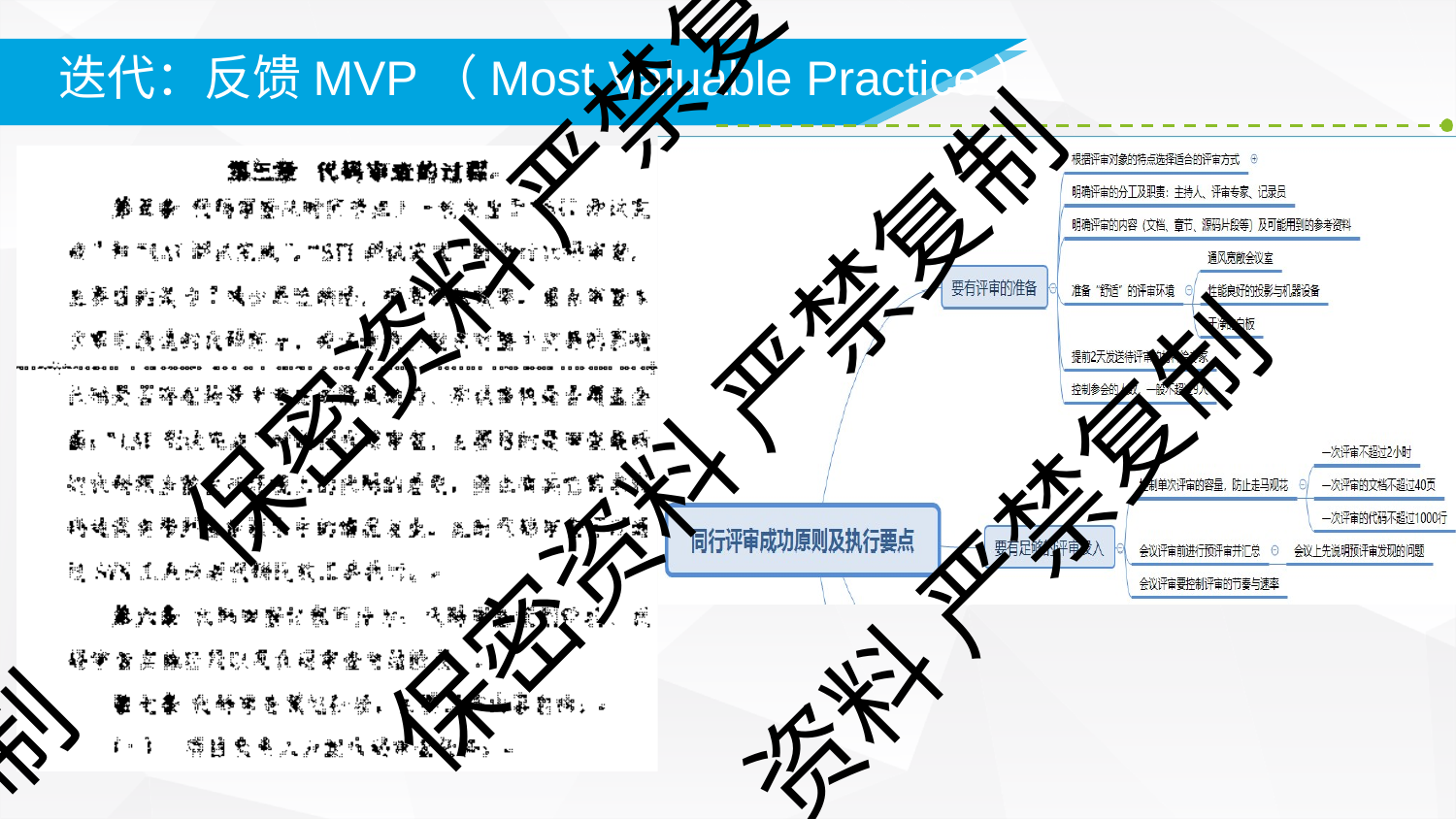

# 迭代：反馈MVP（Most Valuable Practice）

保密资料 严禁复
保密资料 严禁复制
资料 严禁复制
制